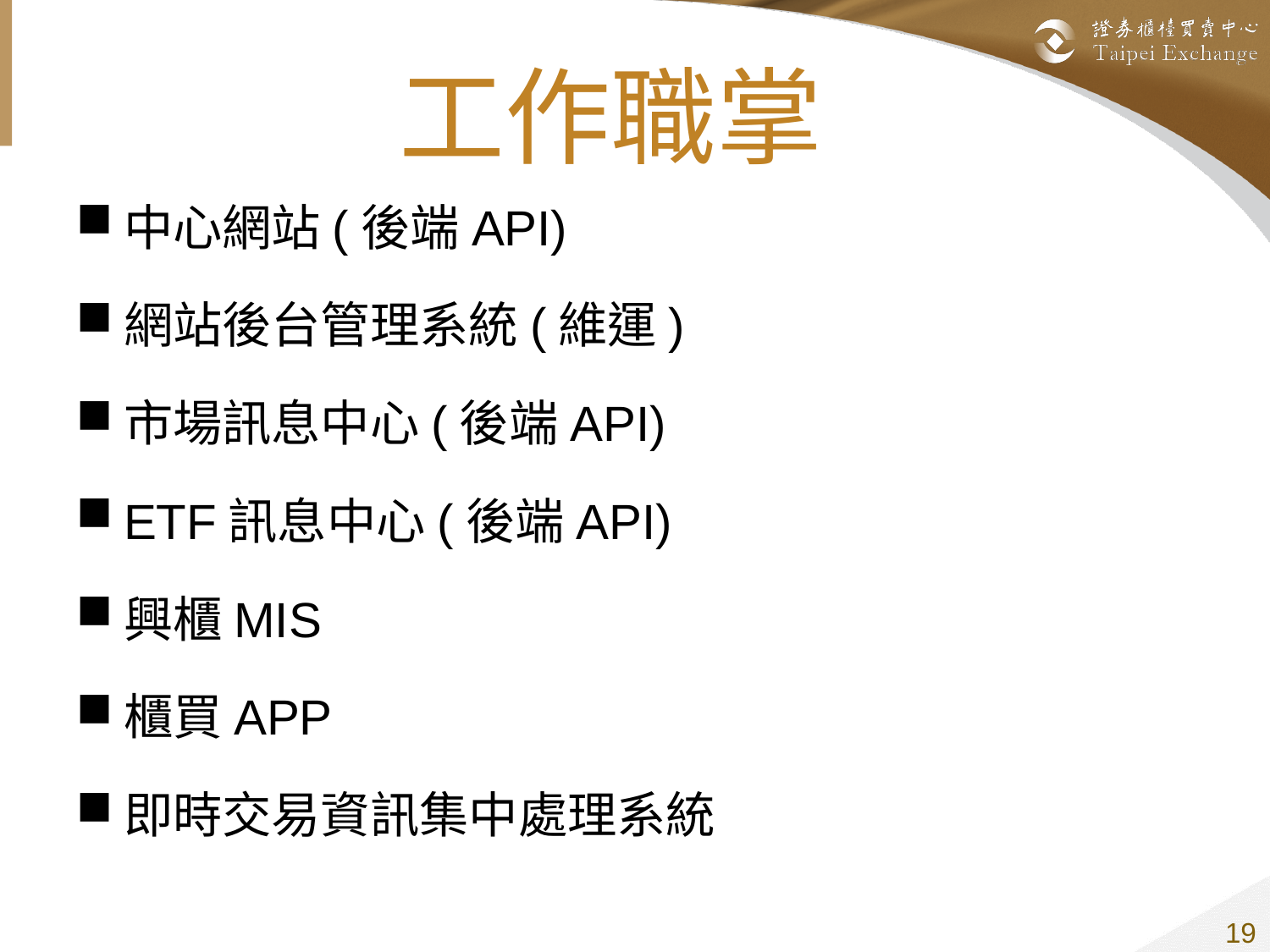

# 工作職掌
中心網站(後端API)
網站後台管理系統(維運)
市場訊息中心(後端API)
ETF訊息中心(後端API)
興櫃MIS
櫃買APP
即時交易資訊集中處理系統